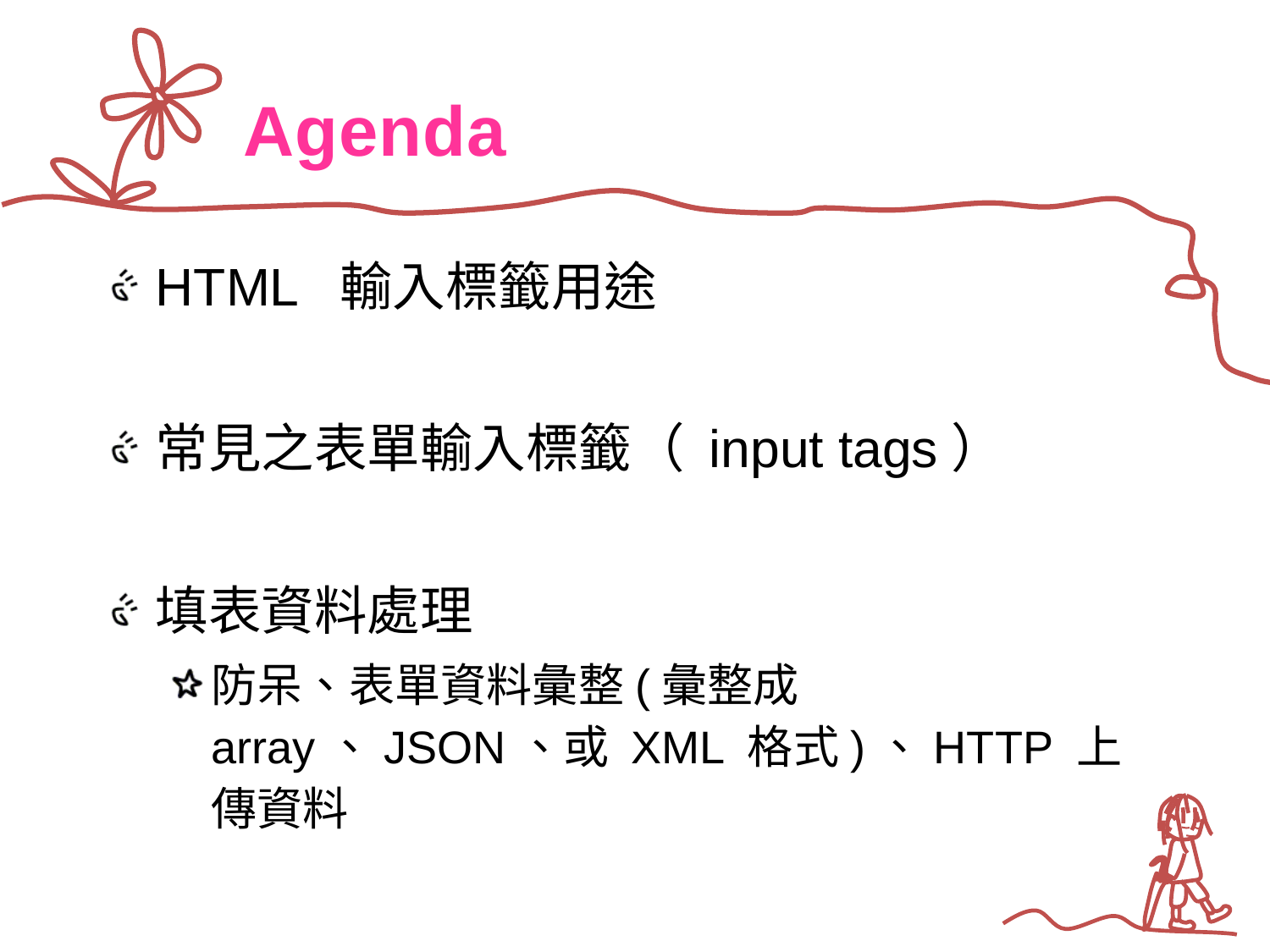

# Agenda
HTML  輸入標籤用途

常見之表單輸入標籤（ input tags）

填表資料處理
防呆、表單資料彙整(彙整成 array、JSON、或 XML 格式)、HTTP 上傳資料